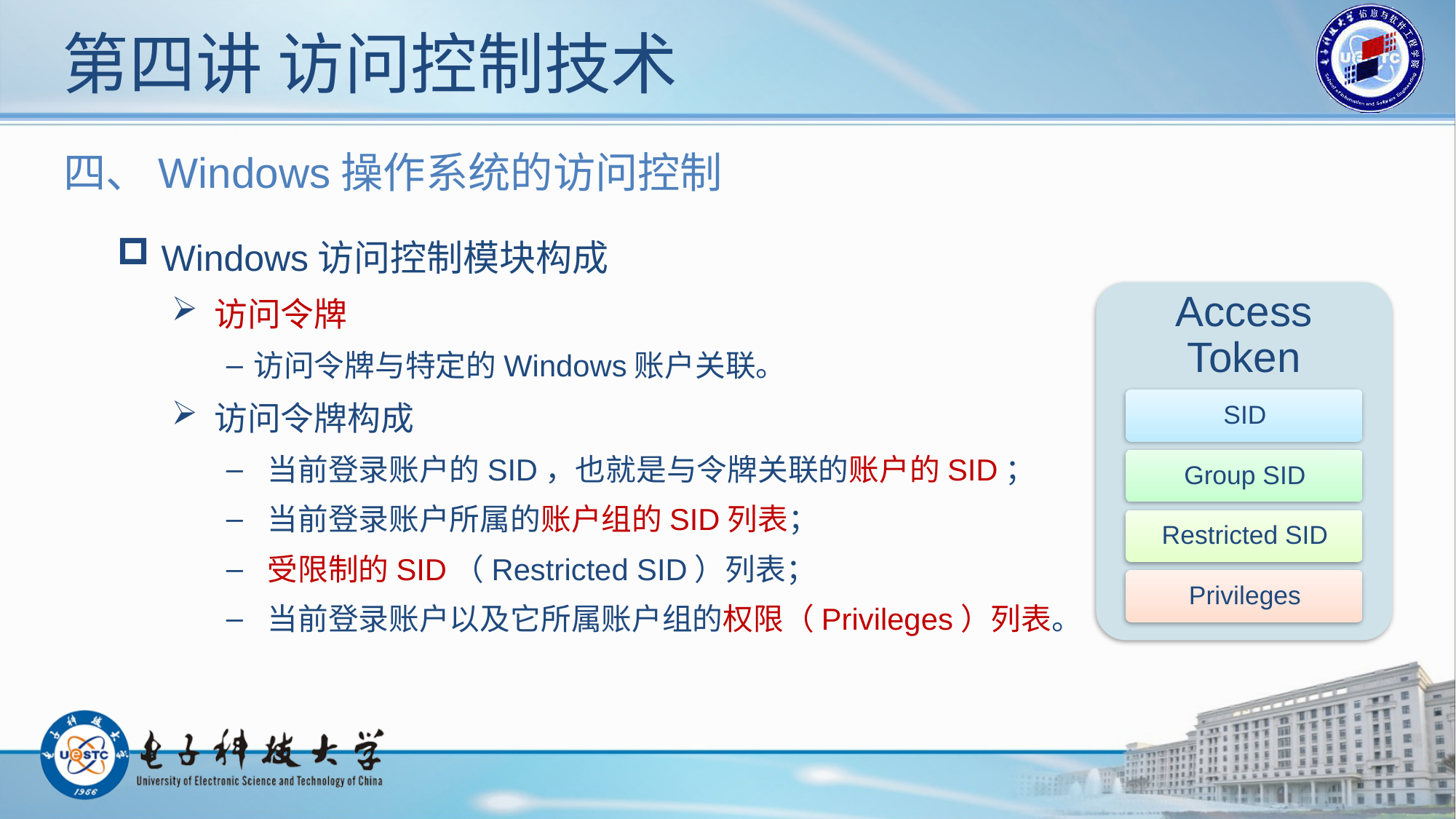

# 第四讲 访问控制技术
四、Windows操作系统的访问控制
 Windows访问控制模块构成
 访问令牌
访问令牌与特定的Windows账户关联。
 访问令牌构成
 当前登录账户的SID，也就是与令牌关联的账户的SID；
 当前登录账户所属的账户组的SID列表；
 受限制的SID（Restricted SID）列表；
 当前登录账户以及它所属账户组的权限（Privileges）列表。
Access Token
SID
Group SID
Restricted SID
Privileges